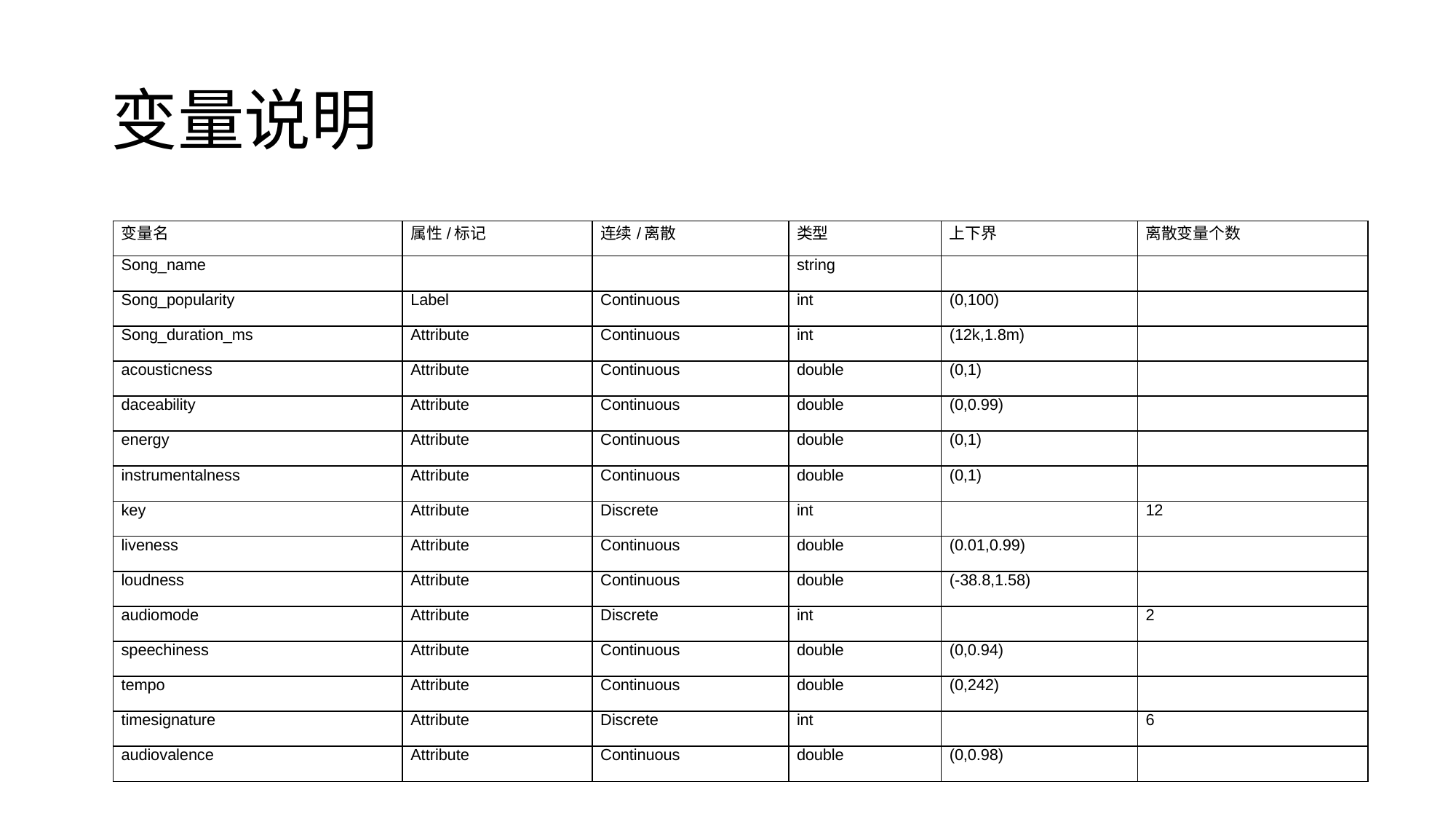

# 变量说明
| 变量名 | 属性/标记 | 连续/离散 | 类型 | 上下界 | 离散变量个数 |
| --- | --- | --- | --- | --- | --- |
| Song\_name |  |  | string |  |  |
| Song\_popularity | Label | Continuous | int | (0,100) |  |
| Song\_duration\_ms | Attribute | Continuous | int | (12k,1.8m) |  |
| acousticness | Attribute | Continuous | double | (0,1) |  |
| daceability | Attribute | Continuous | double | (0,0.99) |  |
| energy | Attribute | Continuous | double | (0,1) |  |
| instrumentalness | Attribute | Continuous | double | (0,1) |  |
| key | Attribute | Discrete | int |  | 12 |
| liveness | Attribute | Continuous | double | (0.01,0.99) |  |
| loudness | Attribute | Continuous | double | (-38.8,1.58) |  |
| audiomode | Attribute | Discrete | int |  | 2 |
| speechiness | Attribute | Continuous | double | (0,0.94) |  |
| tempo | Attribute | Continuous | double | (0,242) |  |
| timesignature | Attribute | Discrete | int |  | 6 |
| audiovalence | Attribute | Continuous | double | (0,0.98) |  |